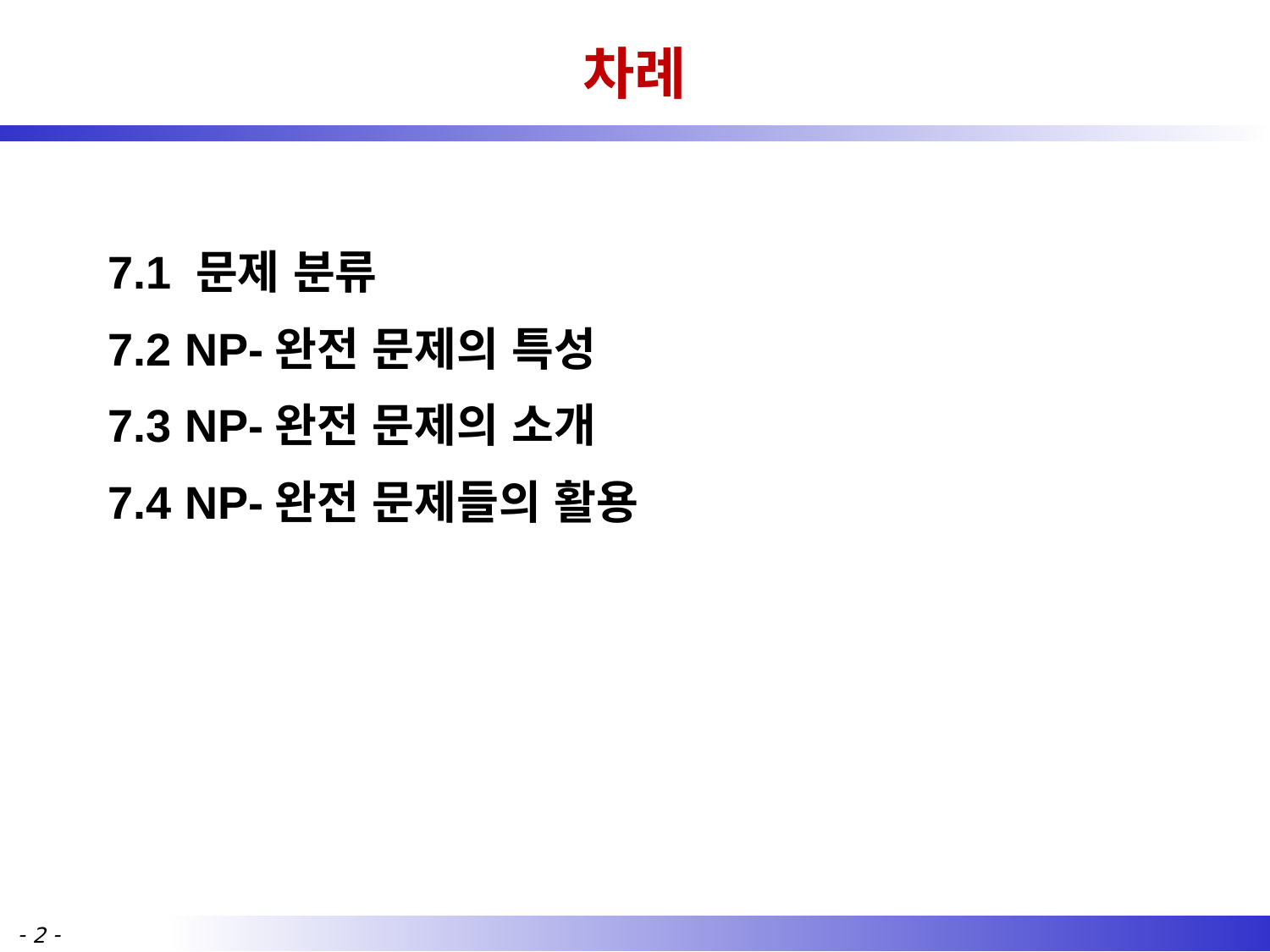

# 차례
7.1 문제 분류
7.2 NP-완전 문제의 특성
7.3 NP-완전 문제의 소개
7.4 NP-완전 문제들의 활용
- 2 -